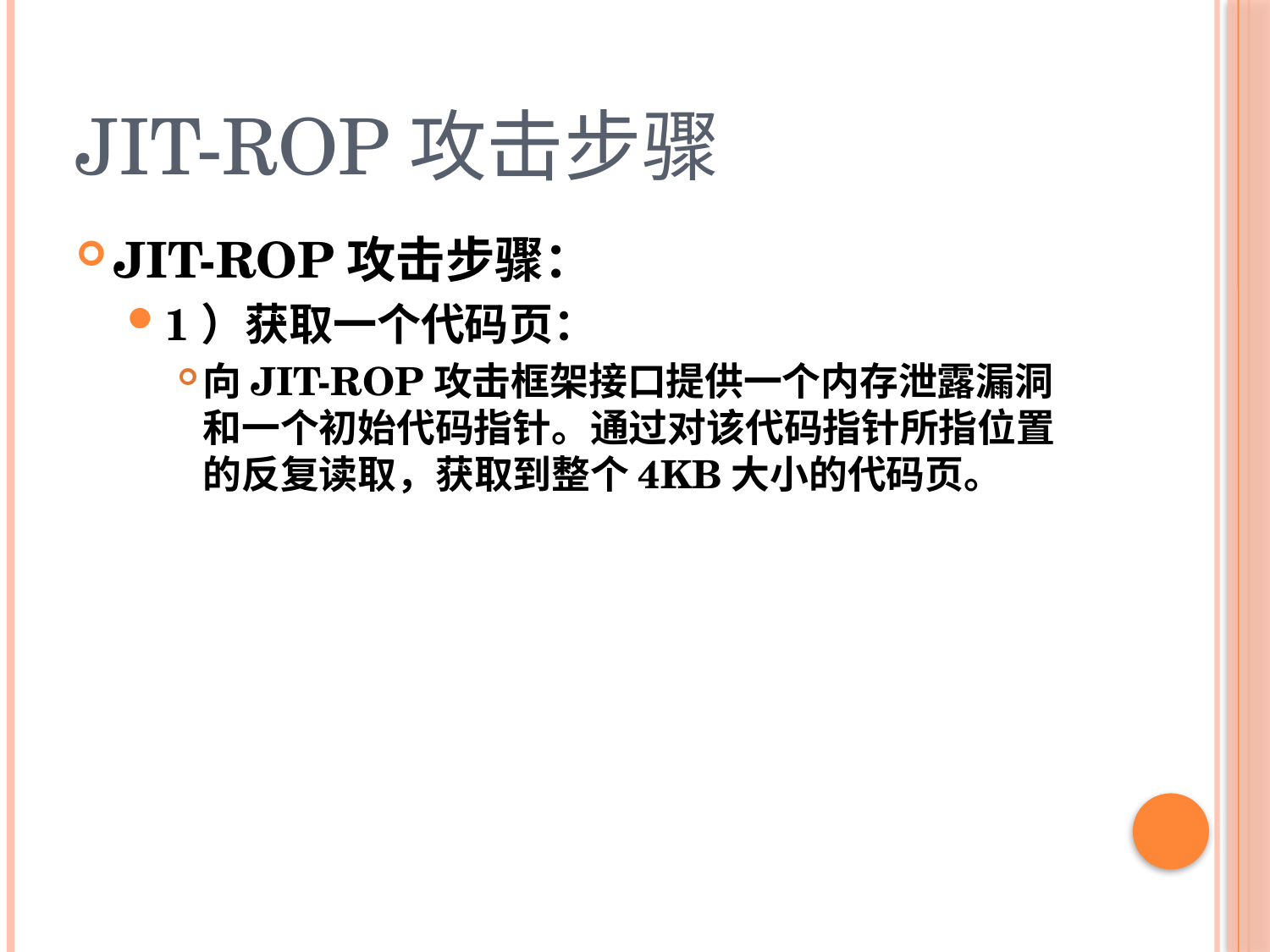

# JIT-ROP攻击步骤
JIT-ROP攻击步骤：
1）获取一个代码页：
向JIT-ROP攻击框架接口提供一个内存泄露漏洞和一个初始代码指针。通过对该代码指针所指位置的反复读取，获取到整个4KB大小的代码页。